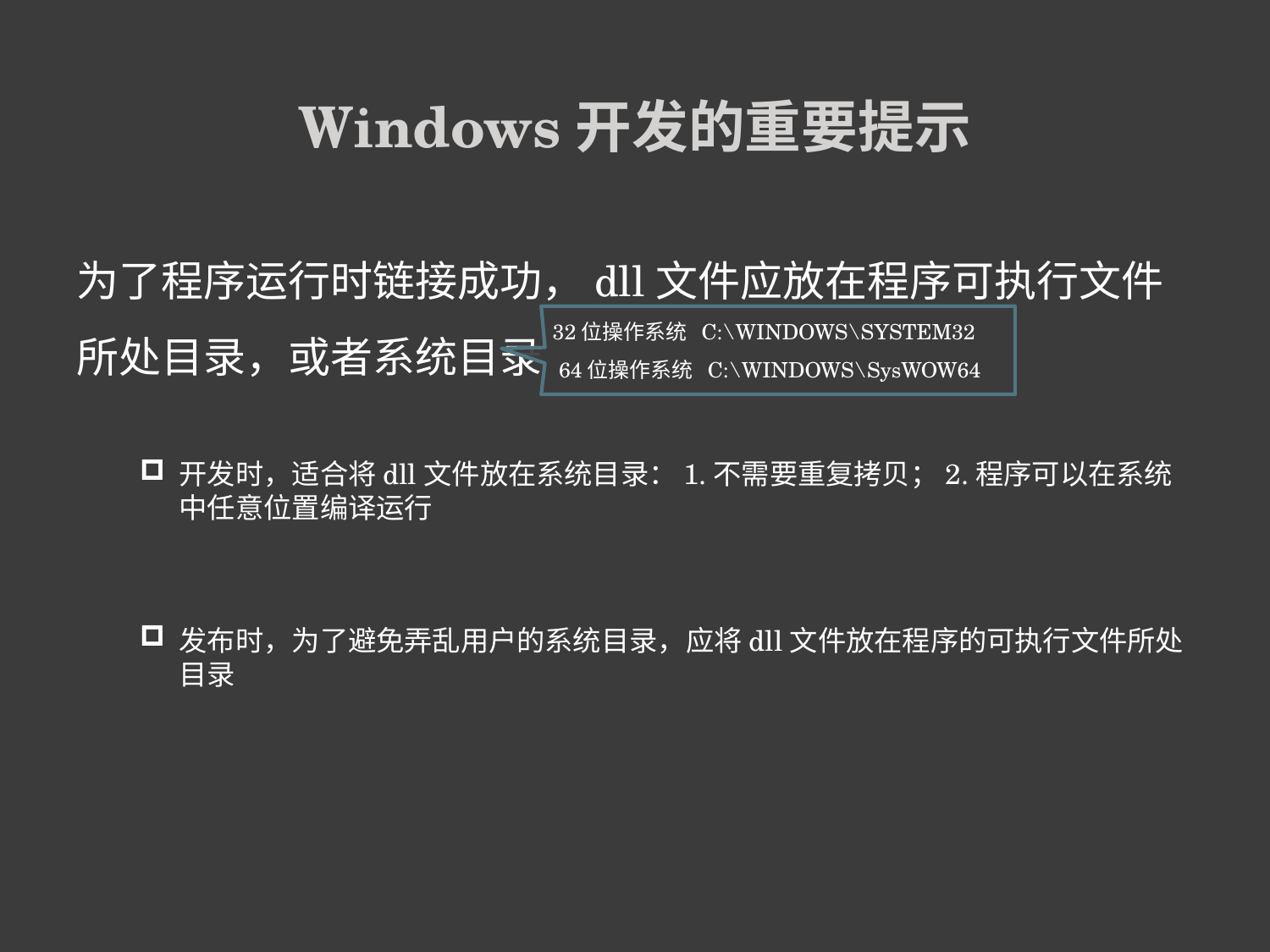

# Windows开发的重要提示
为了程序运行时链接成功，dll文件应放在程序可执行文件所处目录，或者系统目录

开发时，适合将dll文件放在系统目录：1.不需要重复拷贝；2.程序可以在系统中任意位置编译运行

发布时，为了避免弄乱用户的系统目录，应将dll文件放在程序的可执行文件所处目录

    32位操作系统  C:\WINDOWS\SYSTEM32
    64位操作系统  C:\WINDOWS\SysWOW64